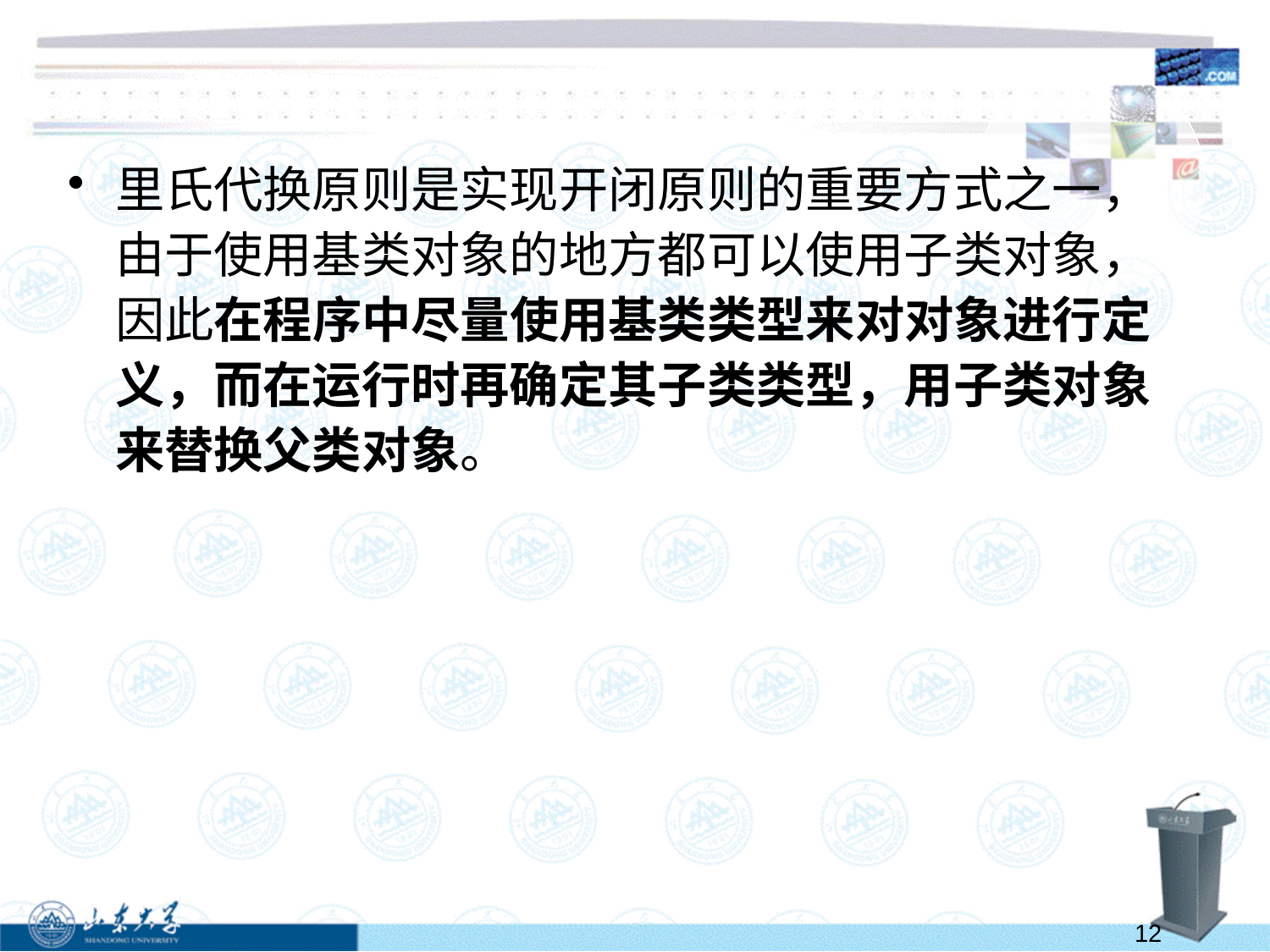

里氏代换原则是实现开闭原则的重要方式之一，由于使用基类对象的地方都可以使用子类对象，因此在程序中尽量使用基类类型来对对象进行定义，而在运行时再确定其子类类型，用子类对象来替换父类对象。
12